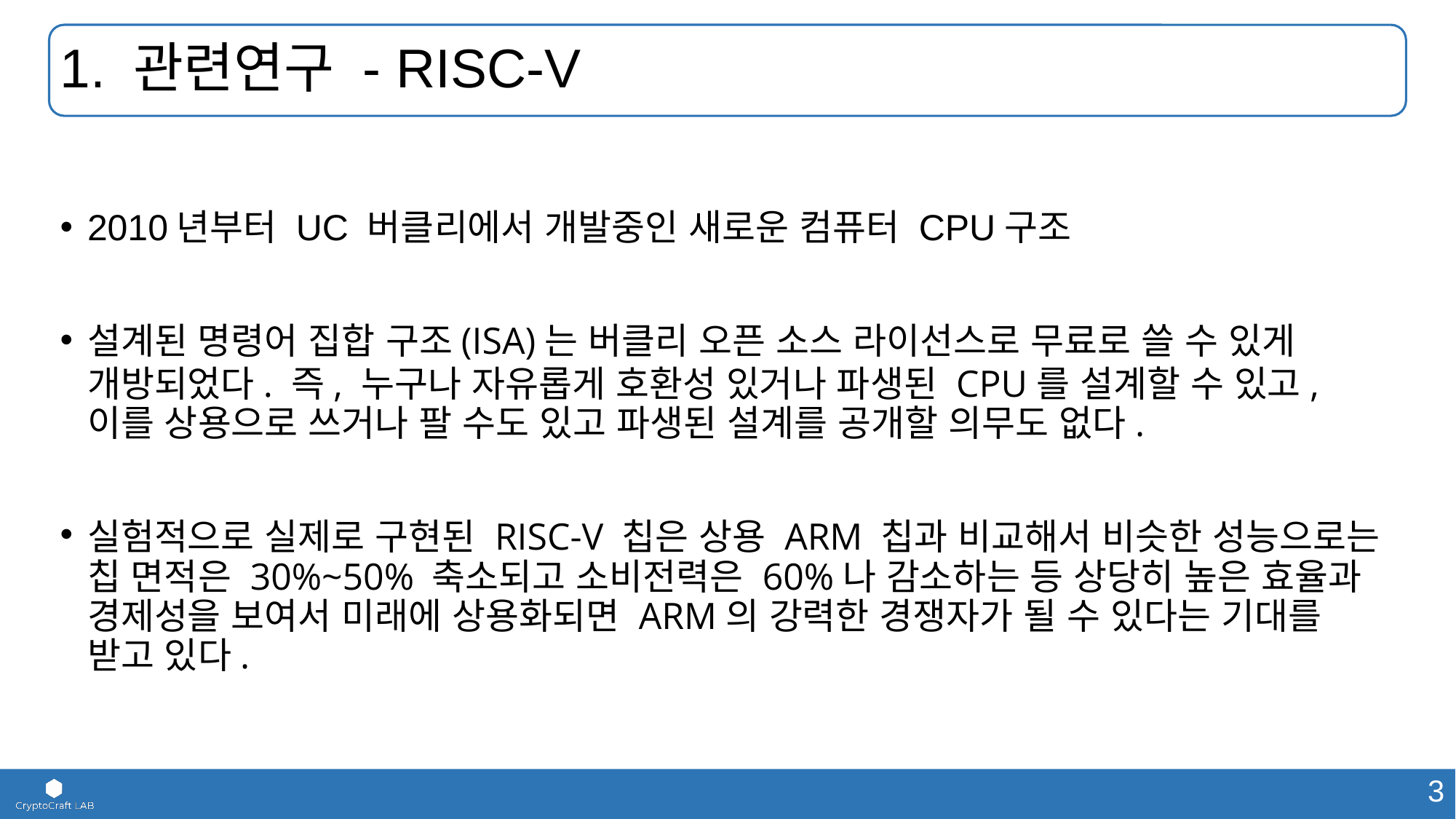

# 1. 관련연구 - RISC-V

2010년부터 UC 버클리에서 개발중인 새로운 컴퓨터 CPU구조

설계된 명령어 집합 구조(ISA)는 버클리 오픈 소스 라이선스로 무료로 쓸 수 있게 개방되었다. 즉, 누구나 자유롭게 호환성 있거나 파생된 CPU를 설계할 수 있고, 이를 상용으로 쓰거나 팔 수도 있고 파생된 설계를 공개할 의무도 없다.

실험적으로 실제로 구현된 RISC-V 칩은 상용 ARM 칩과 비교해서 비슷한 성능으로는 칩 면적은 30%~50% 축소되고 소비전력은 60%나 감소하는 등 상당히 높은 효율과 경제성을 보여서 미래에 상용화되면 ARM의 강력한 경쟁자가 될 수 있다는 기대를 받고 있다.